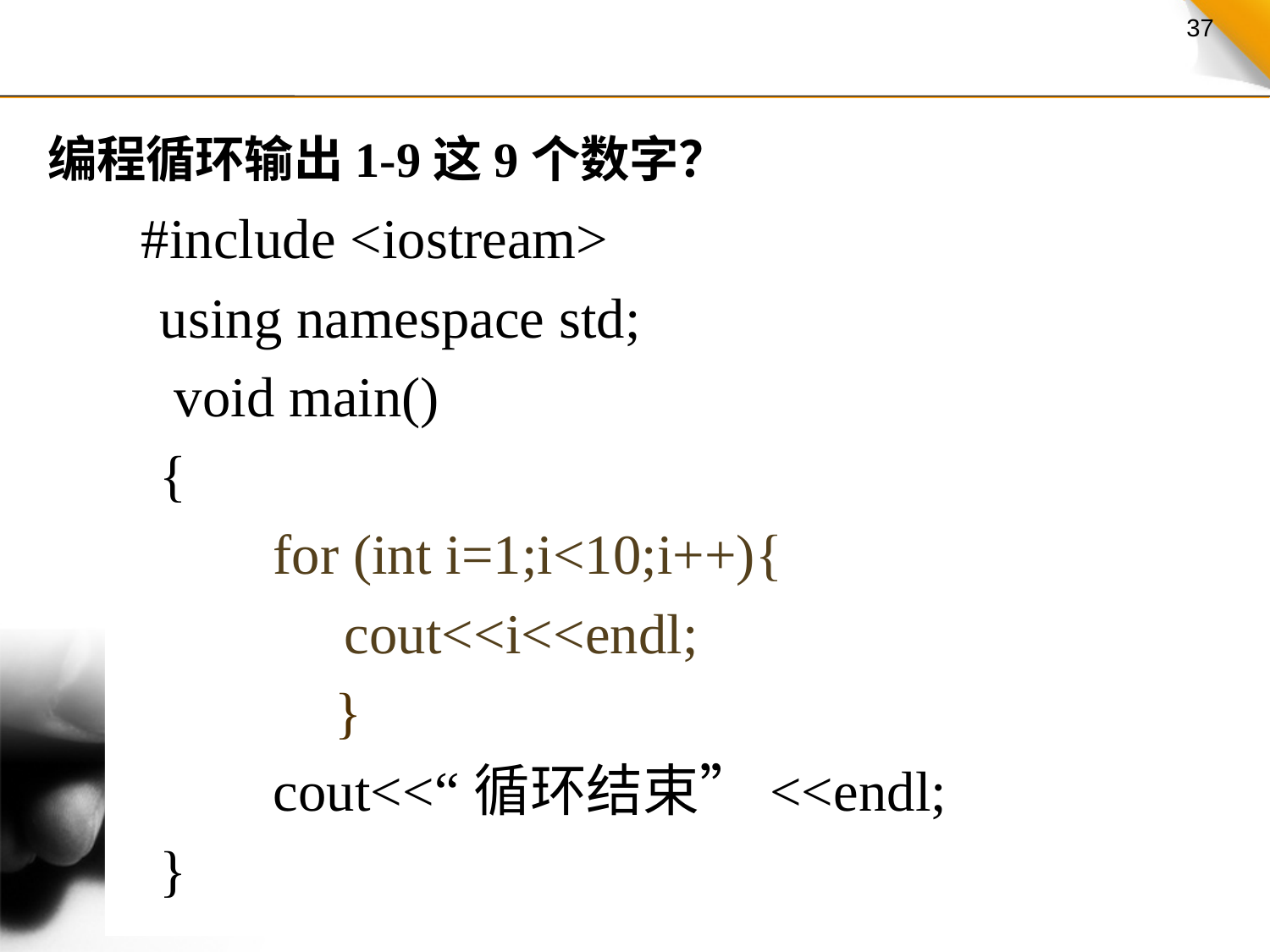

# 编程循环输出1-9这9个数字？
  #include <iostream>
   using namespace std;
    void main()
   {
           for (int i=1;i<10;i++){
                cout<<i<<endl;
		   }
           cout<<“循环结束”<<endl;
   }